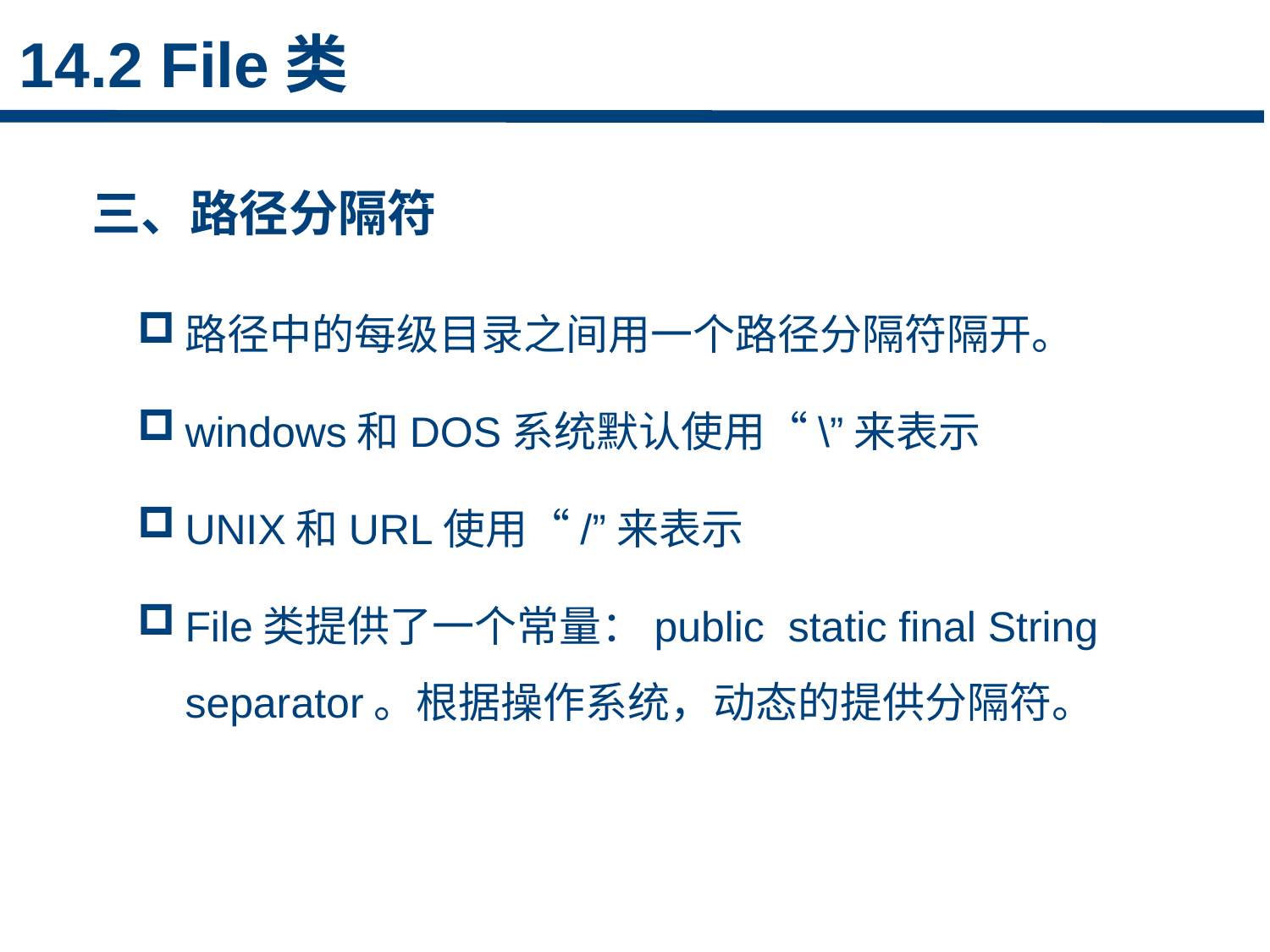

14.2 File类
三、路径分隔符
点击添加文本
路径中的每级目录之间用一个路径分隔符隔开。
windows和DOS系统默认使用“\”来表示
UNIX和URL使用“/”来表示
File类提供了一个常量：public  static final String separator。根据操作系统，动态的提供分隔符。
点击添加文本
点击添加文本
点击添加文本